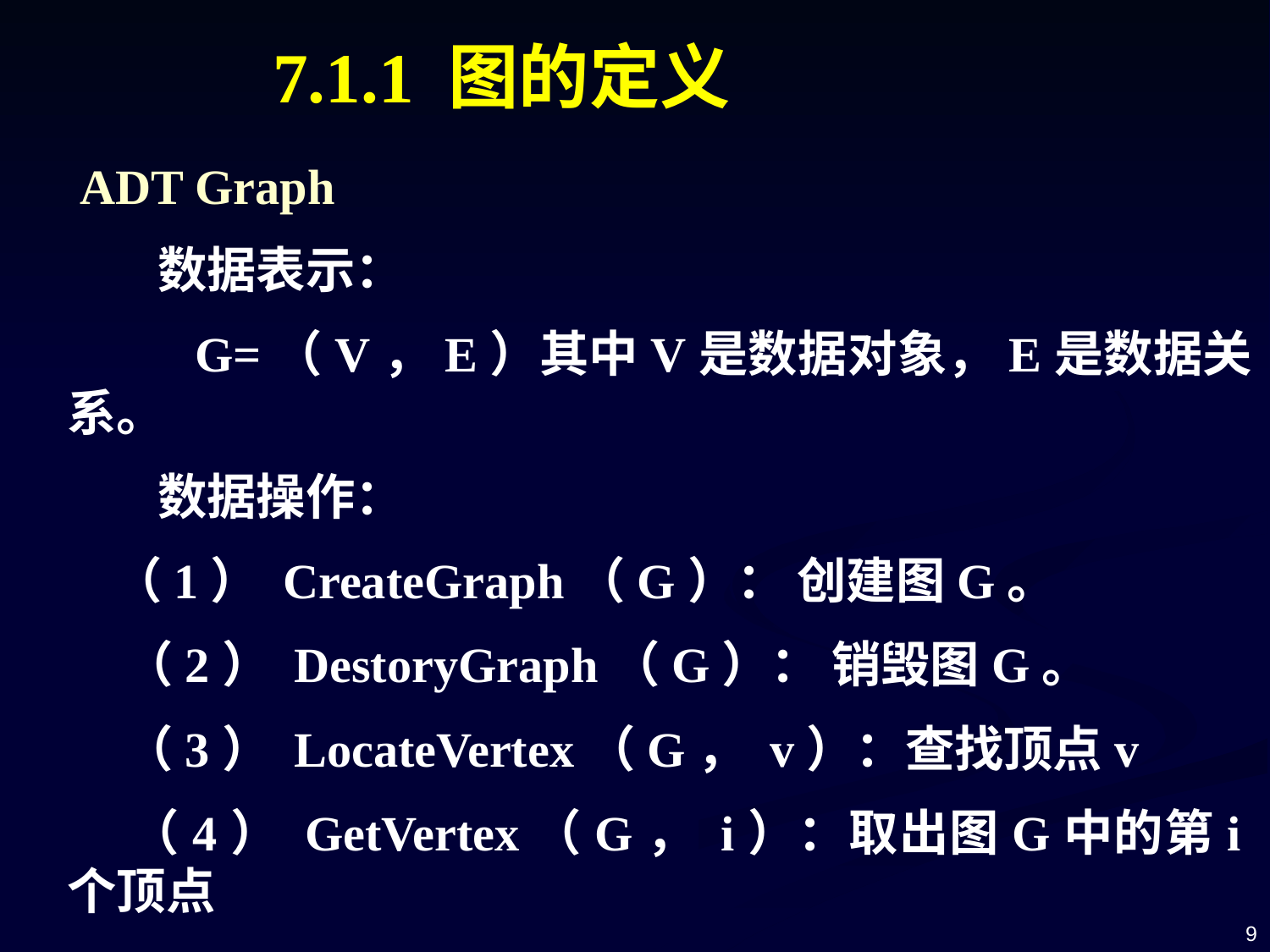

7.1.1 图的定义
 ADT Graph
       数据表示：
          G=（V，E）其中V是数据对象，E是数据关系。
       数据操作：
   （1） CreateGraph（G）： 创建图G。
    （2） DestoryGraph（G）： 销毁图G。
    （3） LocateVertex（G， v）：查找顶点v
    （4） GetVertex（G， i）：取出图G中的第i个顶点
9